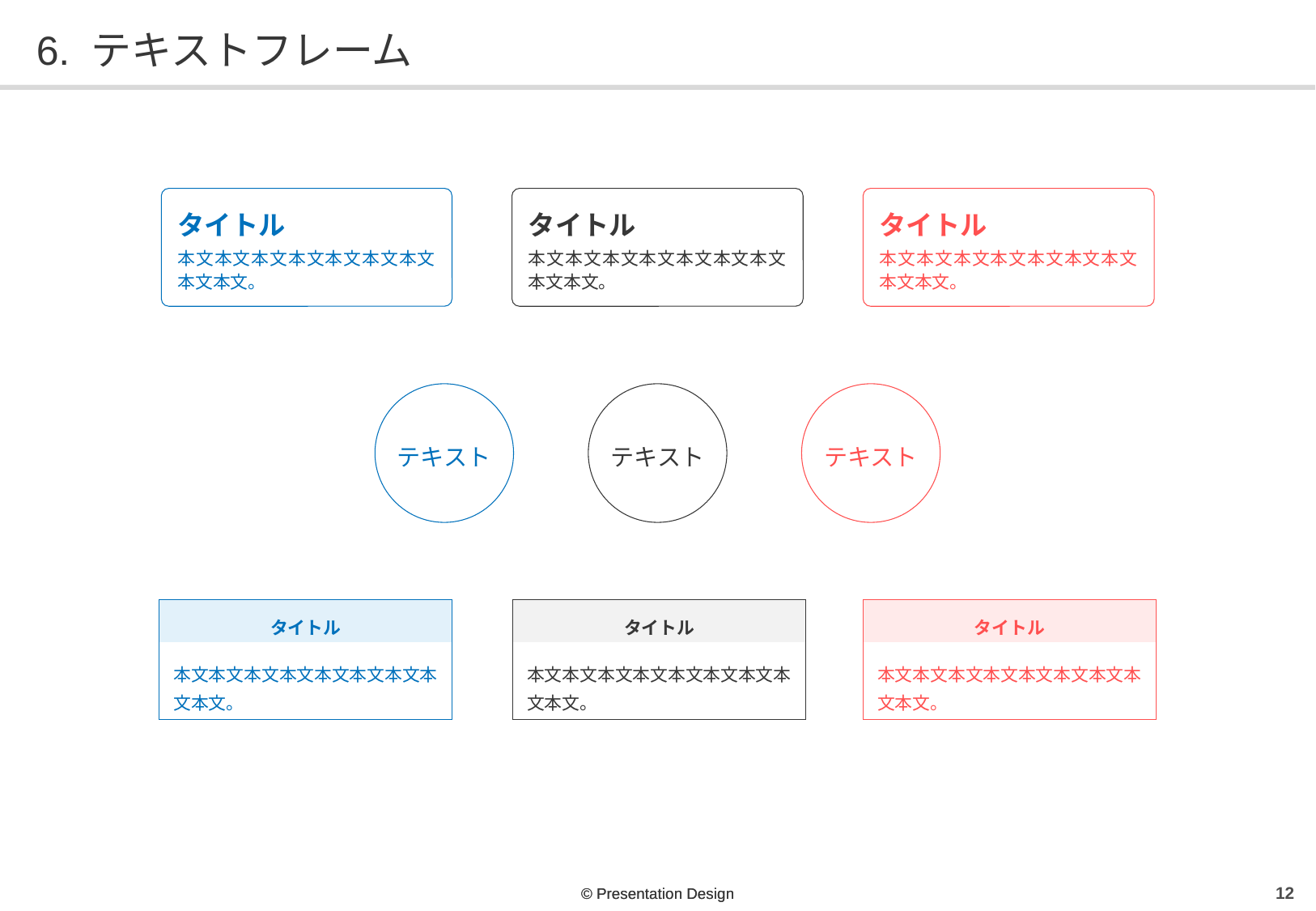

# 6. テキストフレーム
タイトル
本文本文本文本文本文本文本文本文本文。
タイトル
本文本文本文本文本文本文本文本文本文。
タイトル
本文本文本文本文本文本文本文本文本文。
テキスト
テキスト
テキスト
| タイトル |
| --- |
| 本文本文本文本文本文本文本文本文本文。 |
| タイトル |
| --- |
| 本文本文本文本文本文本文本文本文本文。 |
| タイトル |
| --- |
| 本文本文本文本文本文本文本文本文本文。 |
12